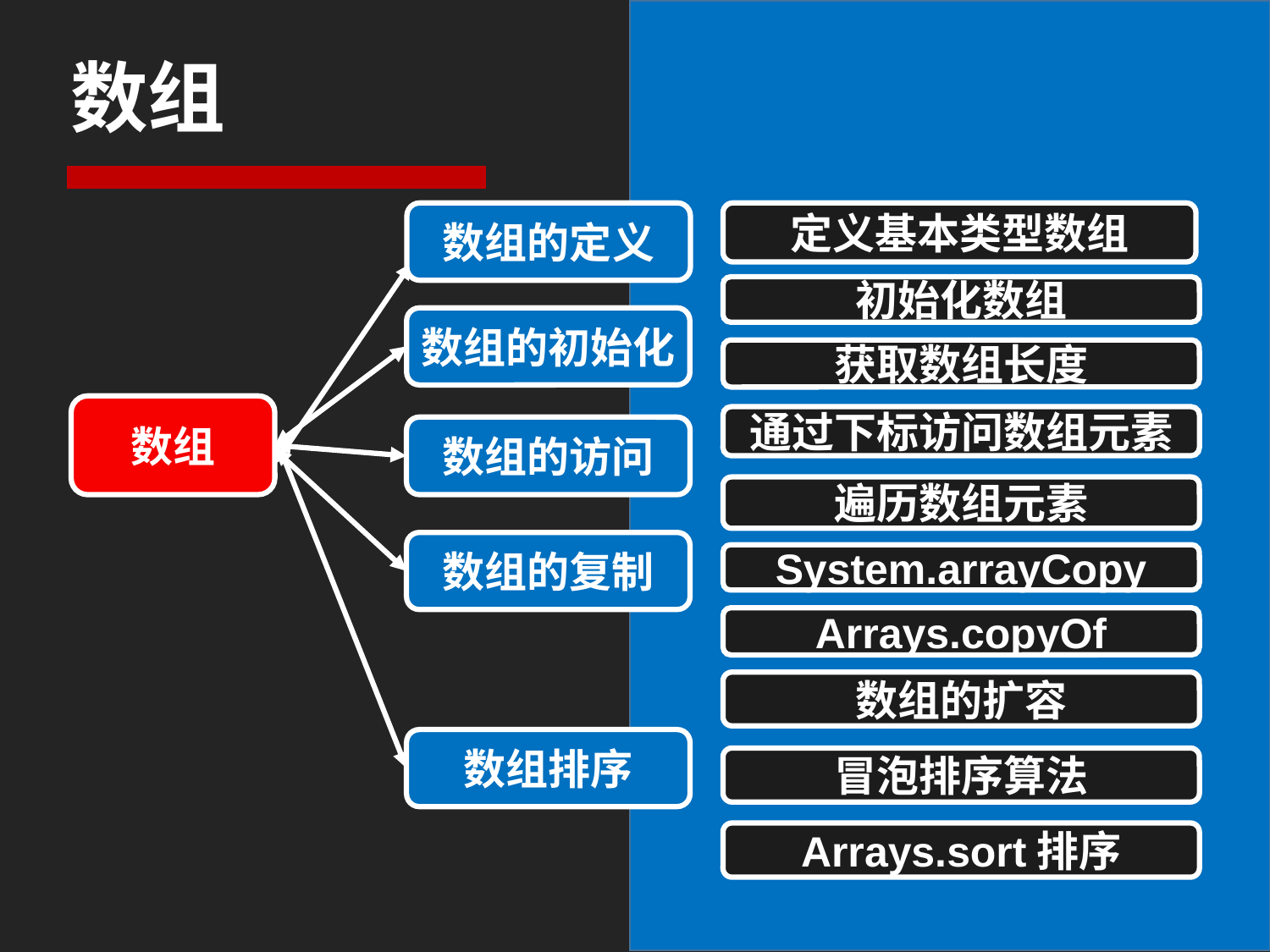

# 数组

数组的定义
定义基本类型数组
初始化数组
数组的初始化
获取数组长度
数组
通过下标访问数组元素
数组的访问
遍历数组元素
数组的复制
System.arrayCopy
Arrays.copyOf
数组的扩容
数组排序
冒泡排序算法
Arrays.sort排序